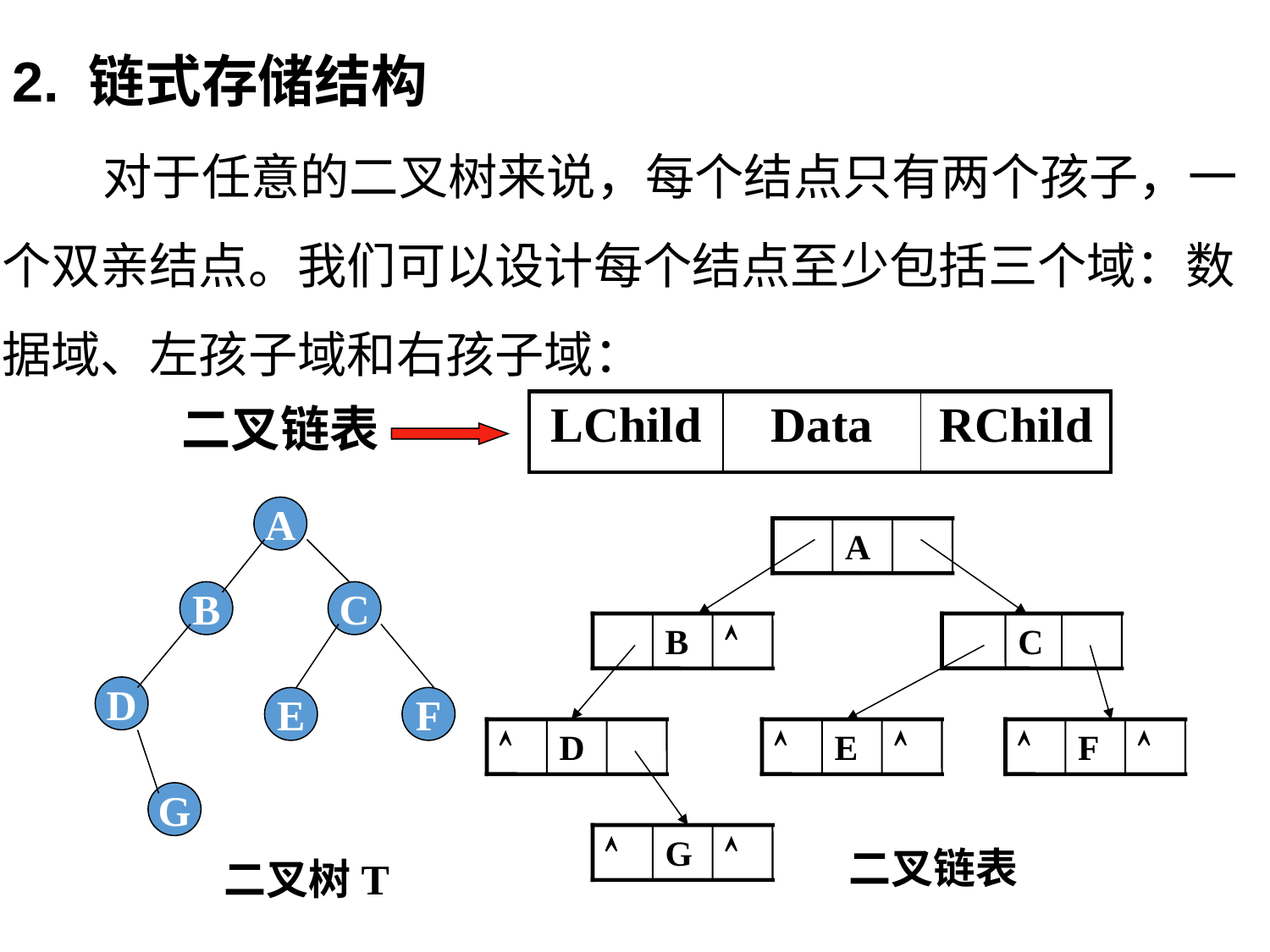

2. 链式存储结构
        对于任意的二叉树来说，每个结点只有两个孩子，一个双亲结点。我们可以设计每个结点至少包括三个域：数据域、左孩子域和右孩子域：
二叉链表
| LChild | Data | RChild |
| --- | --- | --- |

A

B
C

D
E
F

G

A

B

∧

C

∧

D

∧

E

∧

∧

F

∧

∧

G

∧

二叉链表
二叉树T